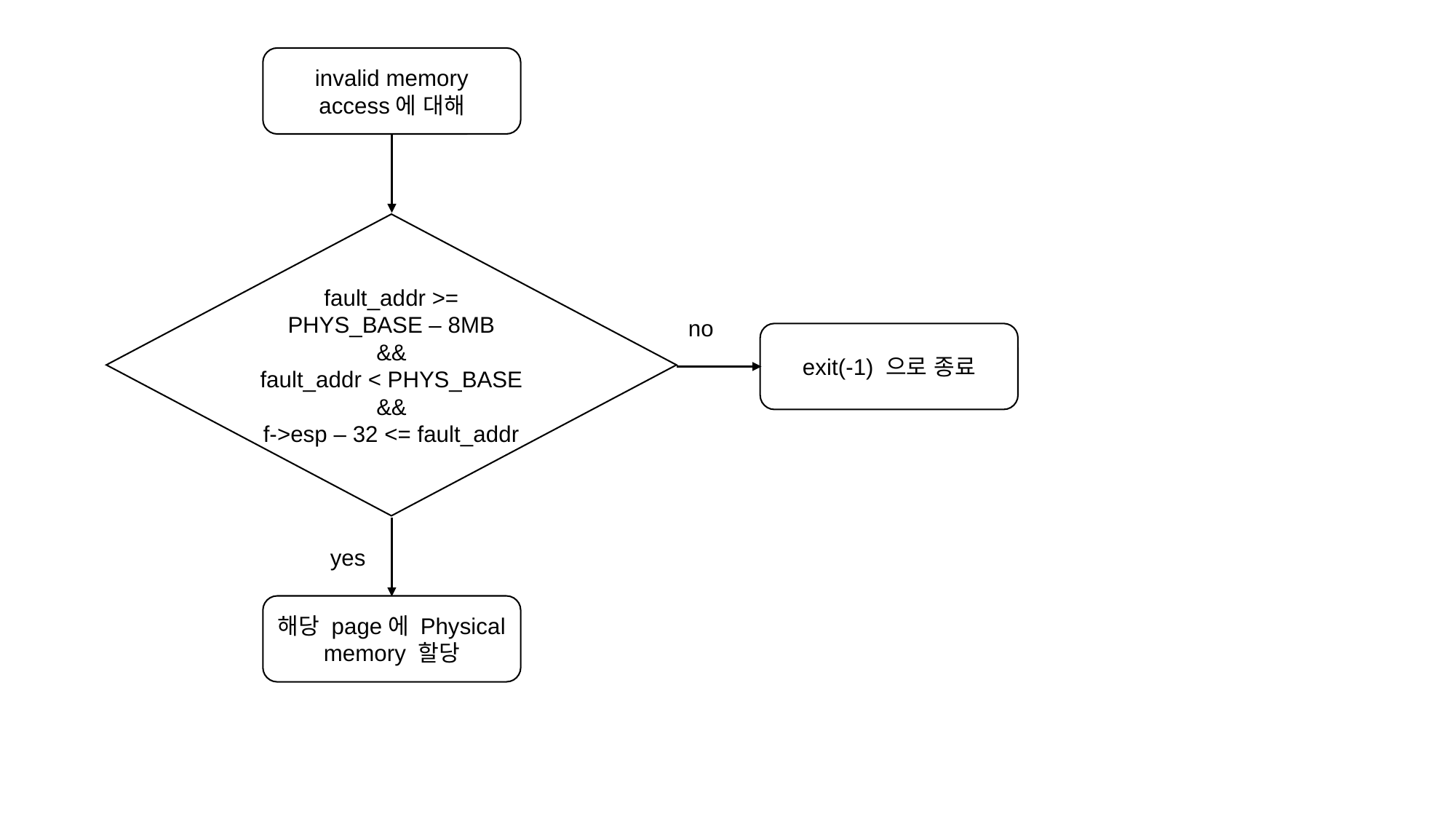

invalid memory access에 대해
fault_addr >= PHYS_BASE – 8MB
&&
fault_addr < PHYS_BASE
&&
f->esp – 32 <= fault_addr
no
exit(-1) 으로 종료
yes
해당 page에 Physical memory 할당